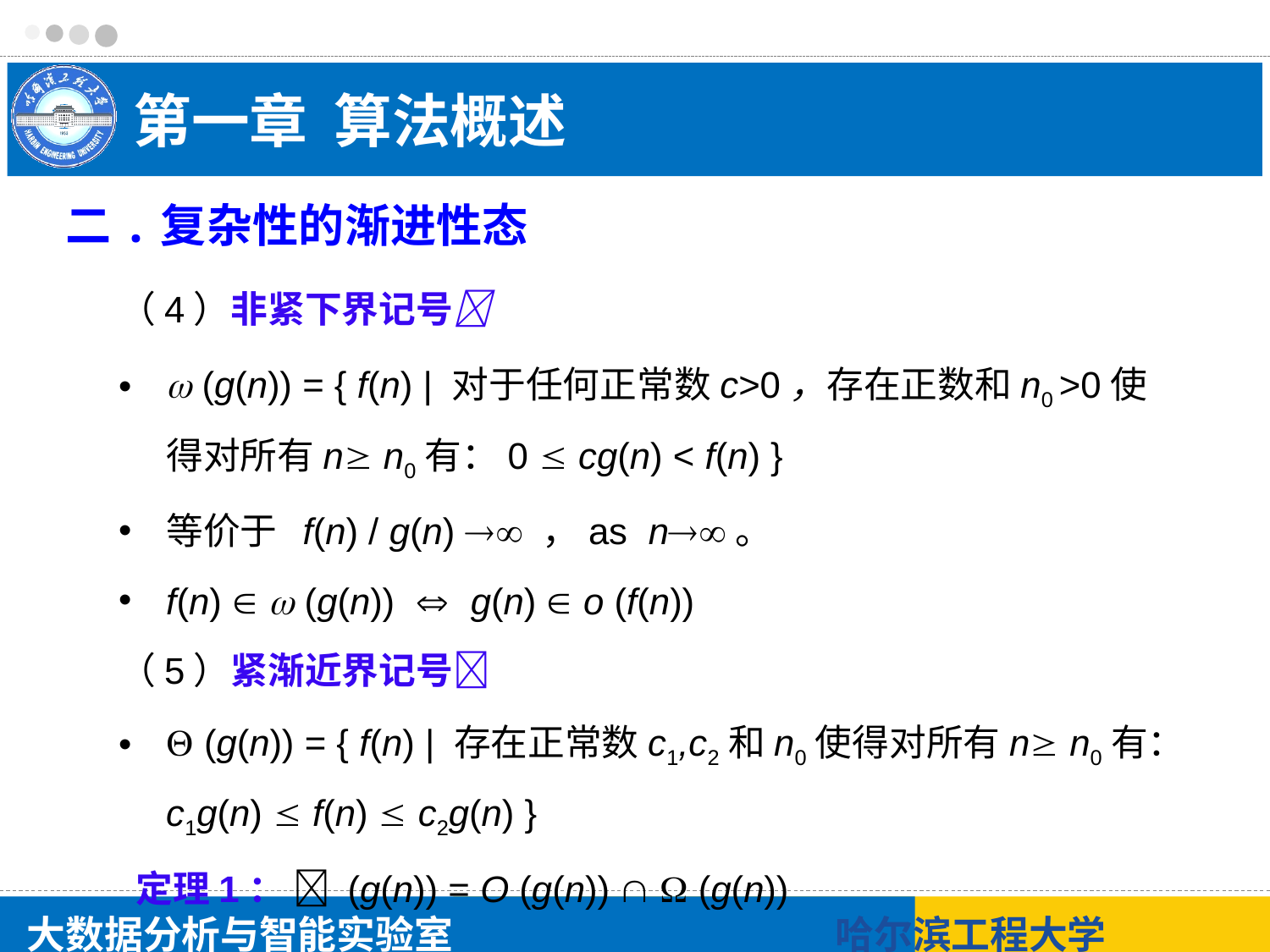

# 第一章  算法概述
二.复杂性的渐进性态
（4）非紧下界记号ω
ω (g(n)) = { f(n) | 对于任何正常数c>0，存在正数和n0 >0使得对所有n≥ n0有：0 ≤ cg(n) < f(n) }
等价于  f(n) / g(n) →∞ ，as  n→∞。
f(n) ∈ ω (g(n))  ⇔  g(n) ∈ o (f(n))
（5）紧渐近界记号Θ
Θ (g(n)) = { f(n) | 存在正常数c1,c2和n0使得对所有n≥ n0有：c1g(n) ≤ f(n) ≤ c2g(n) }
 定理1： Θ (g(n)) = O (g(n)) ∩ Ω (g(n))